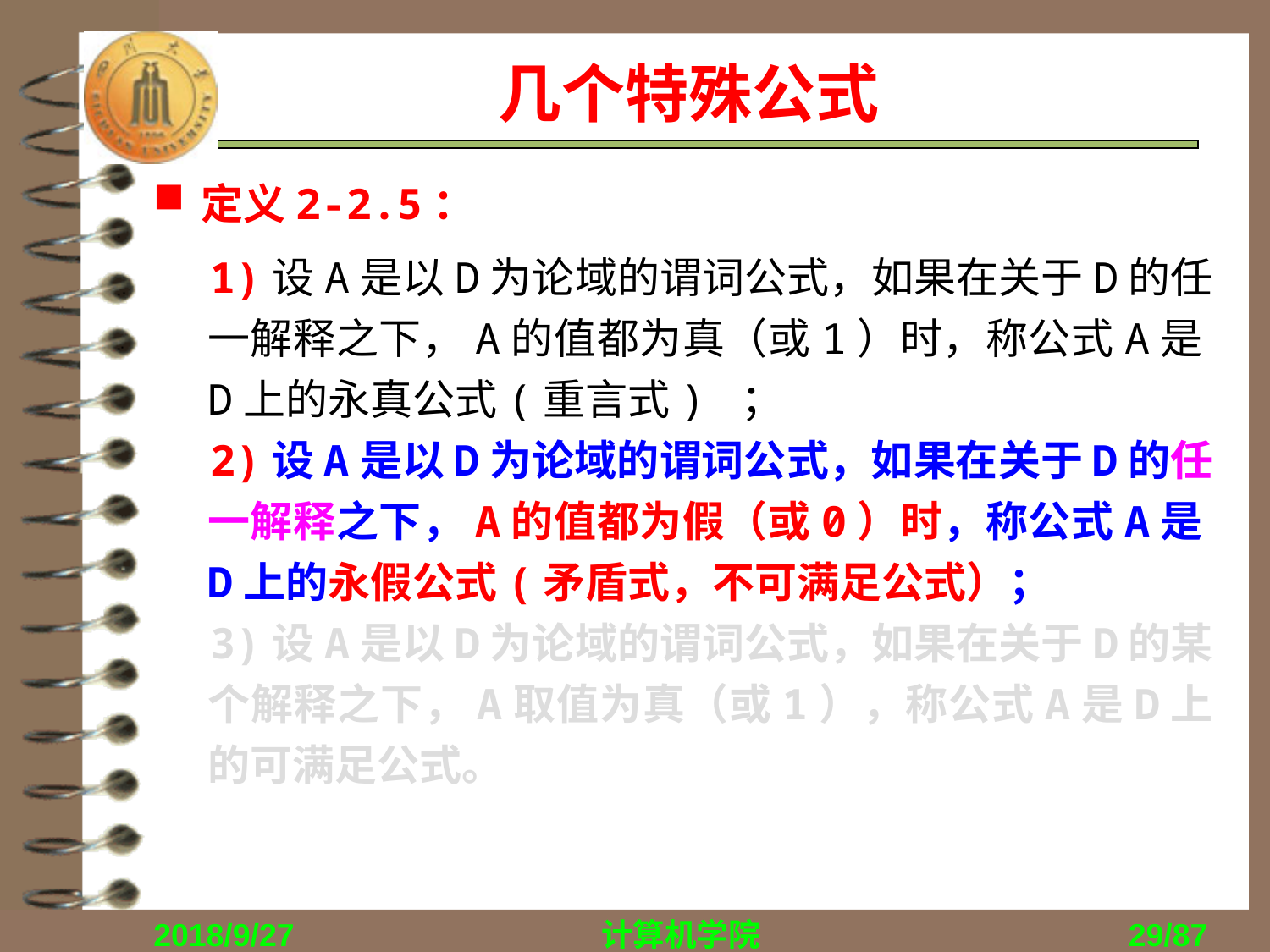

# 几个特殊公式
定义2-2.5：
  1)设A是以D为论域的谓词公式，如果在关于D的任一解释之下，A的值都为真（或1）时，称公式A是D上的永真公式(重言式) ；
  2)设A是以D为论域的谓词公式，如果在关于D的任一解释之下，A的值都为假（或0）时，称公式A是D上的永假公式(矛盾式，不可满足公式）；
  3)设A是以D为论域的谓词公式，如果在关于D的某个解释之下，A取值为真（或1），称公式A是D上的可满足公式。
2018/9/27
计算机学院
29/87